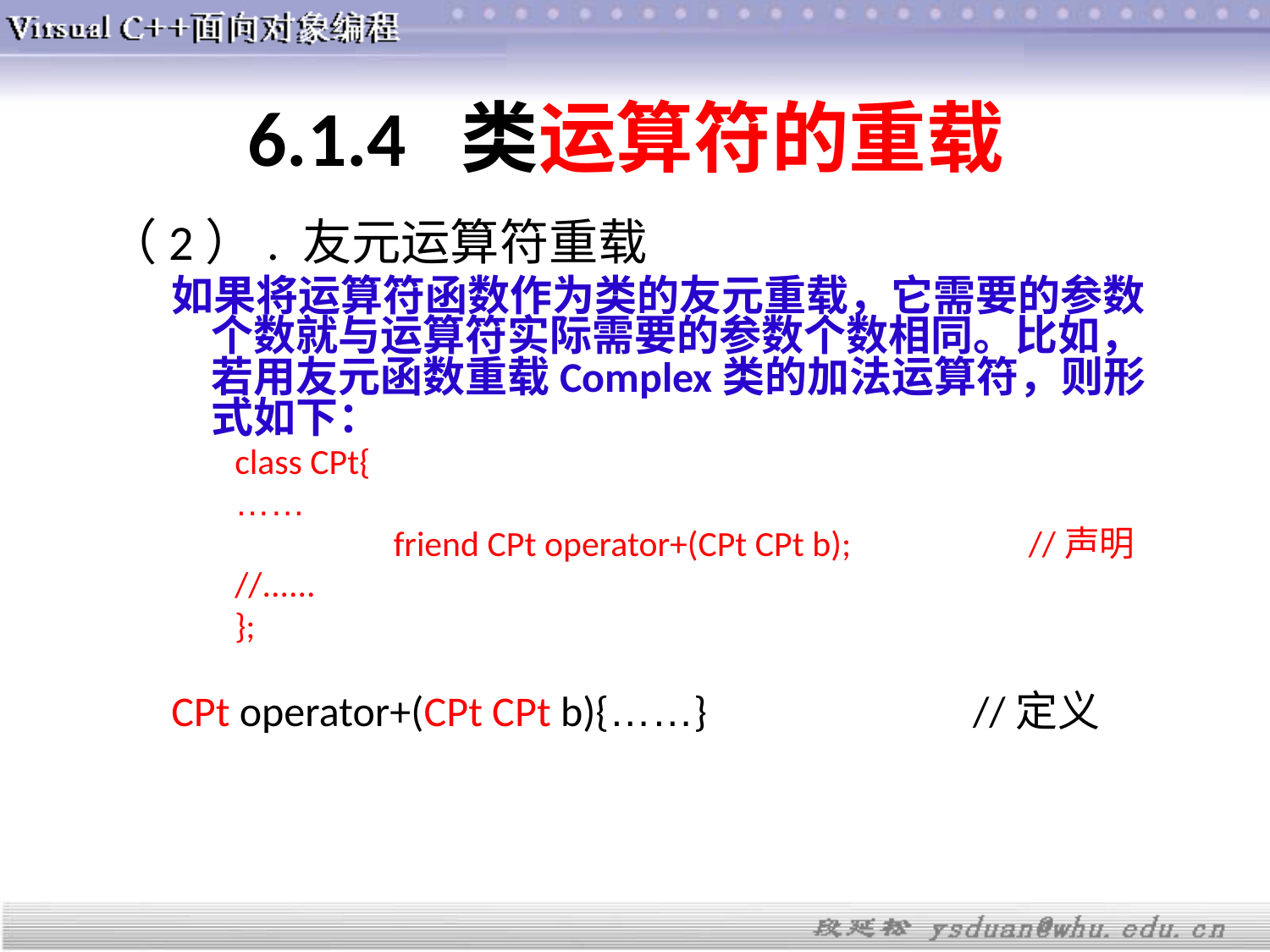

# 6.1.4  类运算符的重载
（2）. 友元运算符重载
如果将运算符函数作为类的友元重载，它需要的参数个数就与运算符实际需要的参数个数相同。比如，若用友元函数重载Complex类的加法运算符，则形式如下：
class CPt{
……
		friend CPt operator+(CPt CPt b);		//声明
//......
};

CPt operator+(CPt CPt b){……}     		//定义